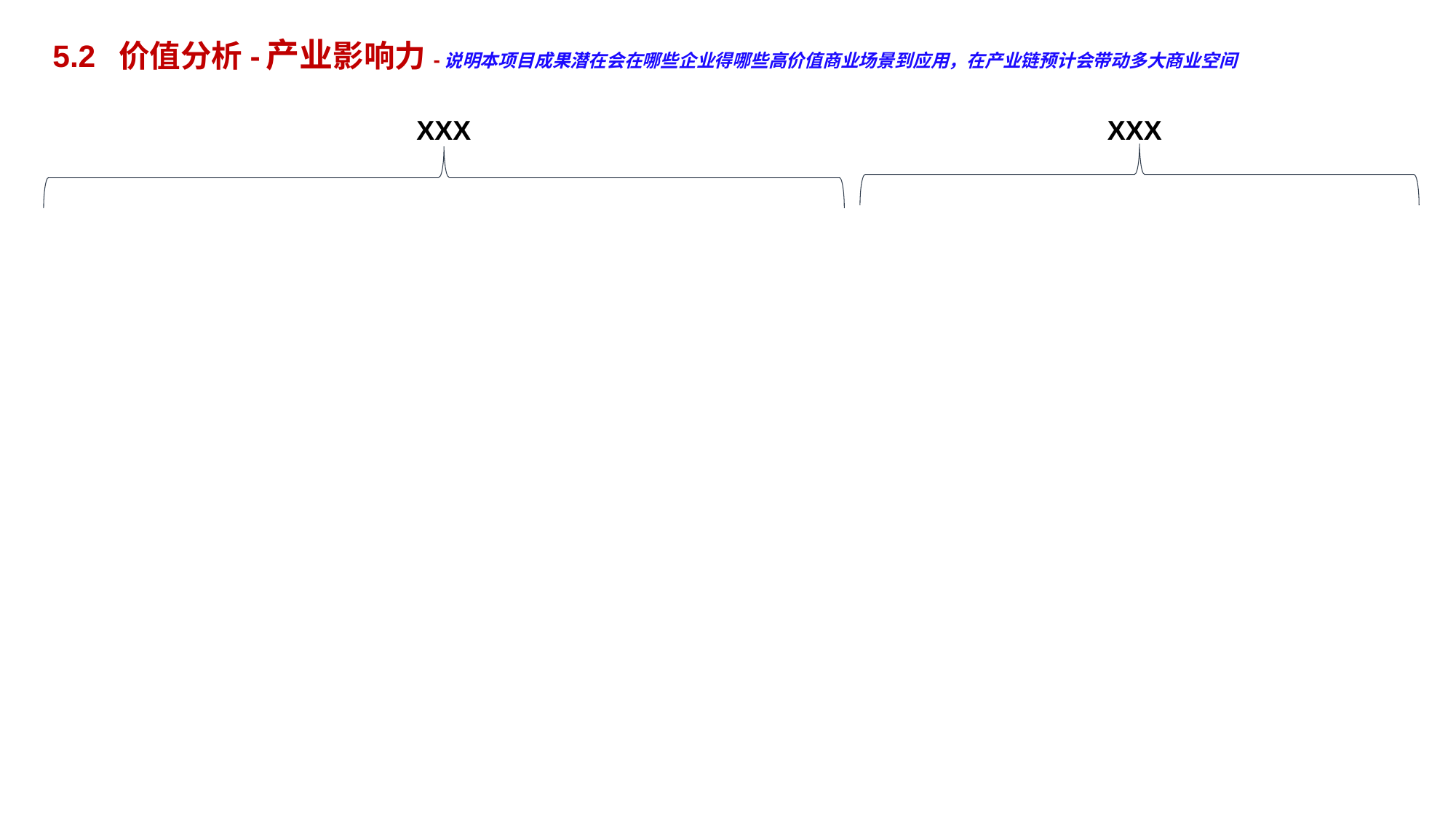

5.2  价值分析-产业影响力-说明本项目成果潜在会在哪些企业得哪些高价值商业场景到应用，在产业链预计会带动多大商业空间
XXX
XXX